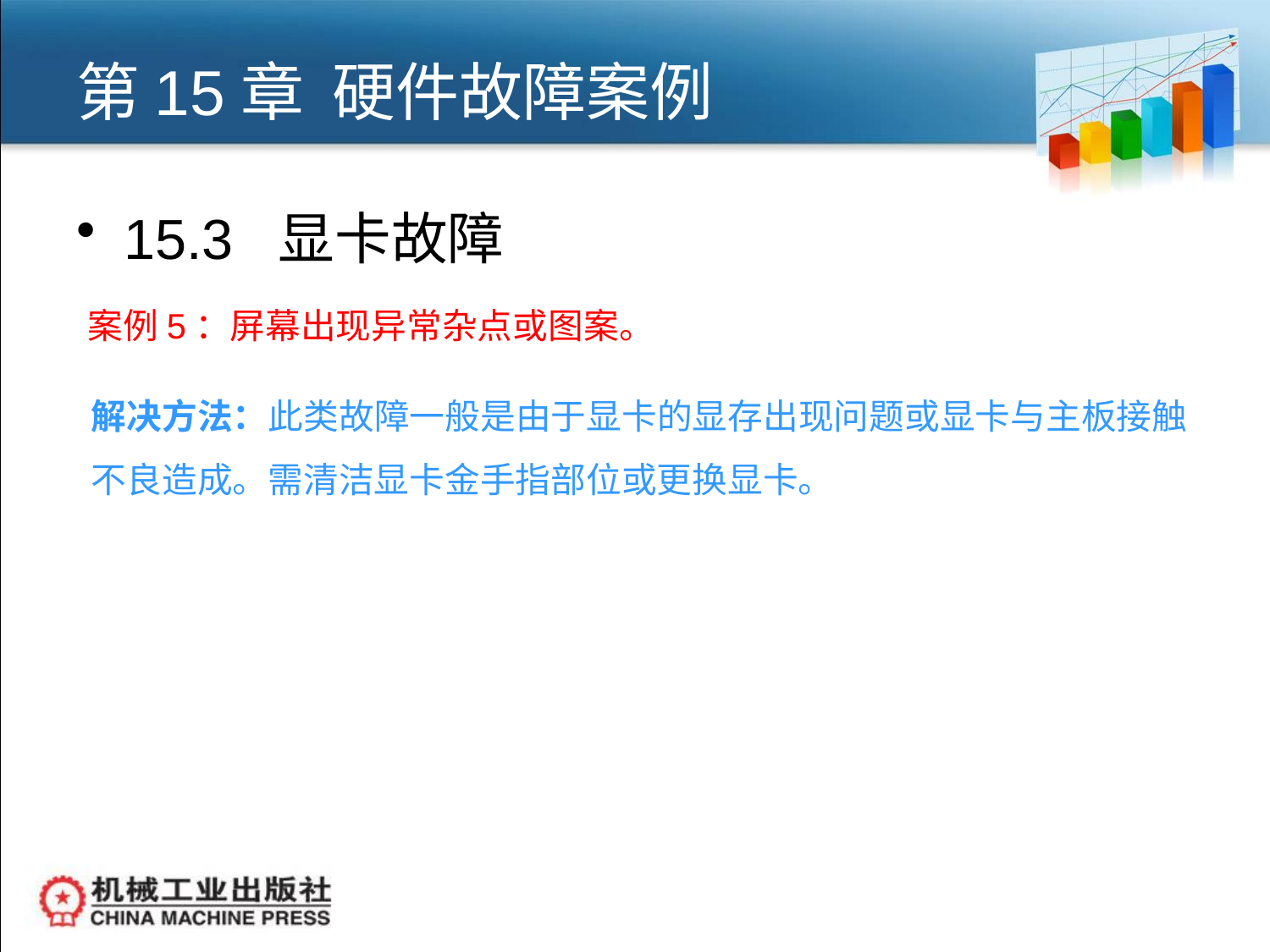

# 第15章  硬件故障案例
15.3  显卡故障
案例5：屏幕出现异常杂点或图案。
解决方法：此类故障一般是由于显卡的显存出现问题或显卡与主板接触不良造成。需清洁显卡金手指部位或更换显卡。